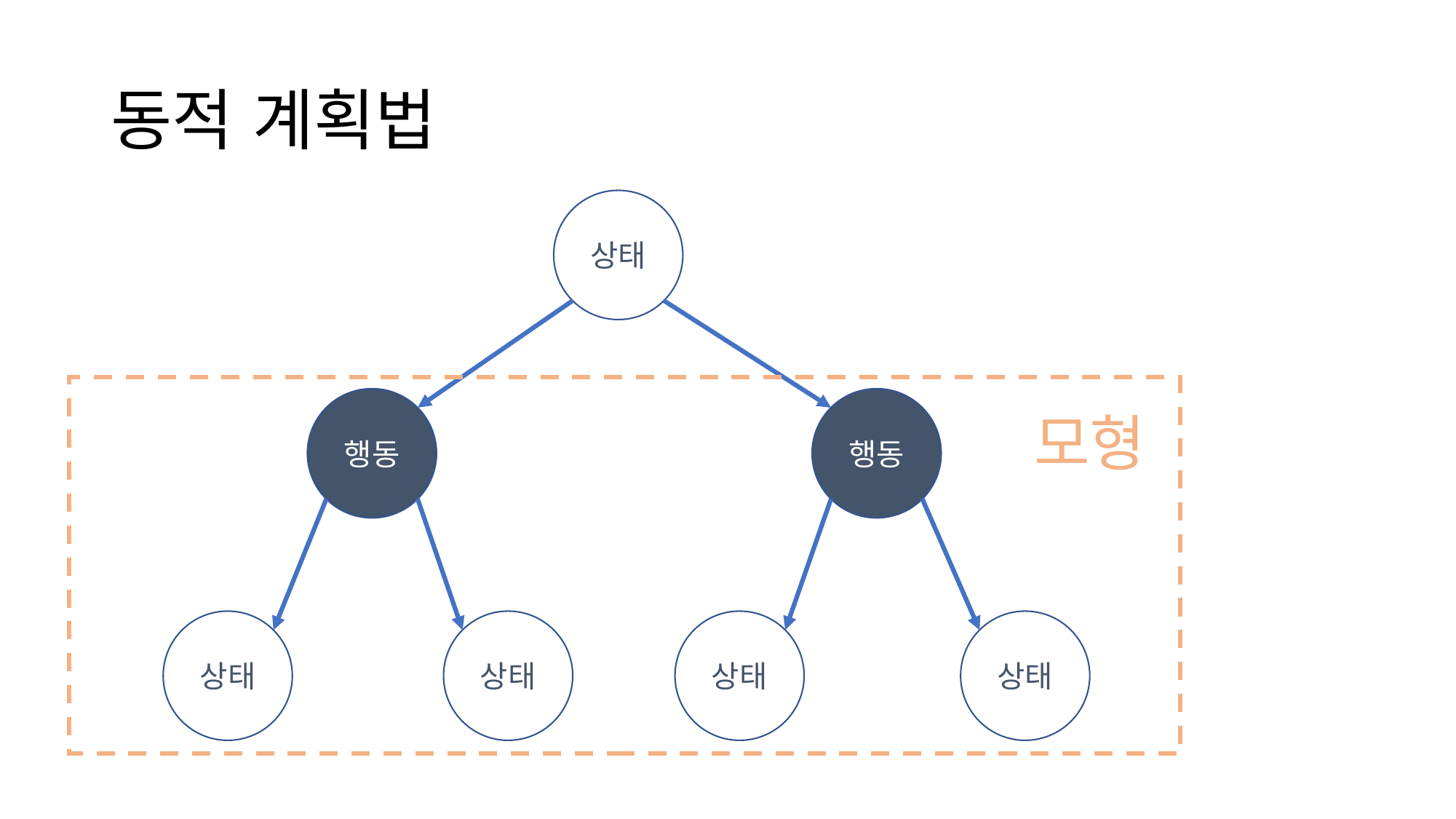

# 동적 계획법
상태

행동
행동
모형
상태
상태
상태
상태